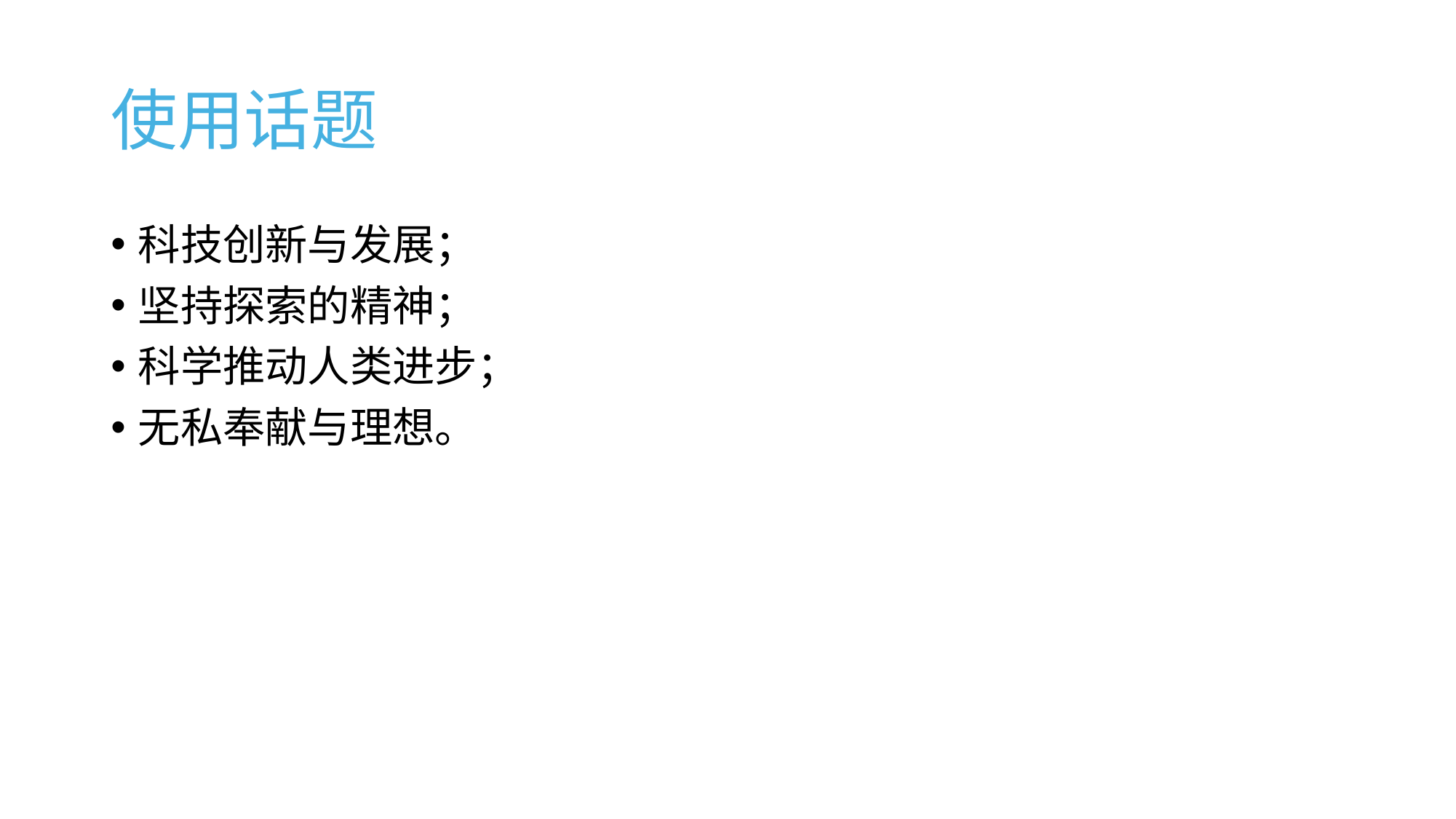

# 使用话题
科技创新与发展；
坚持探索的精神；
科学推动人类进步；
无私奉献与理想。